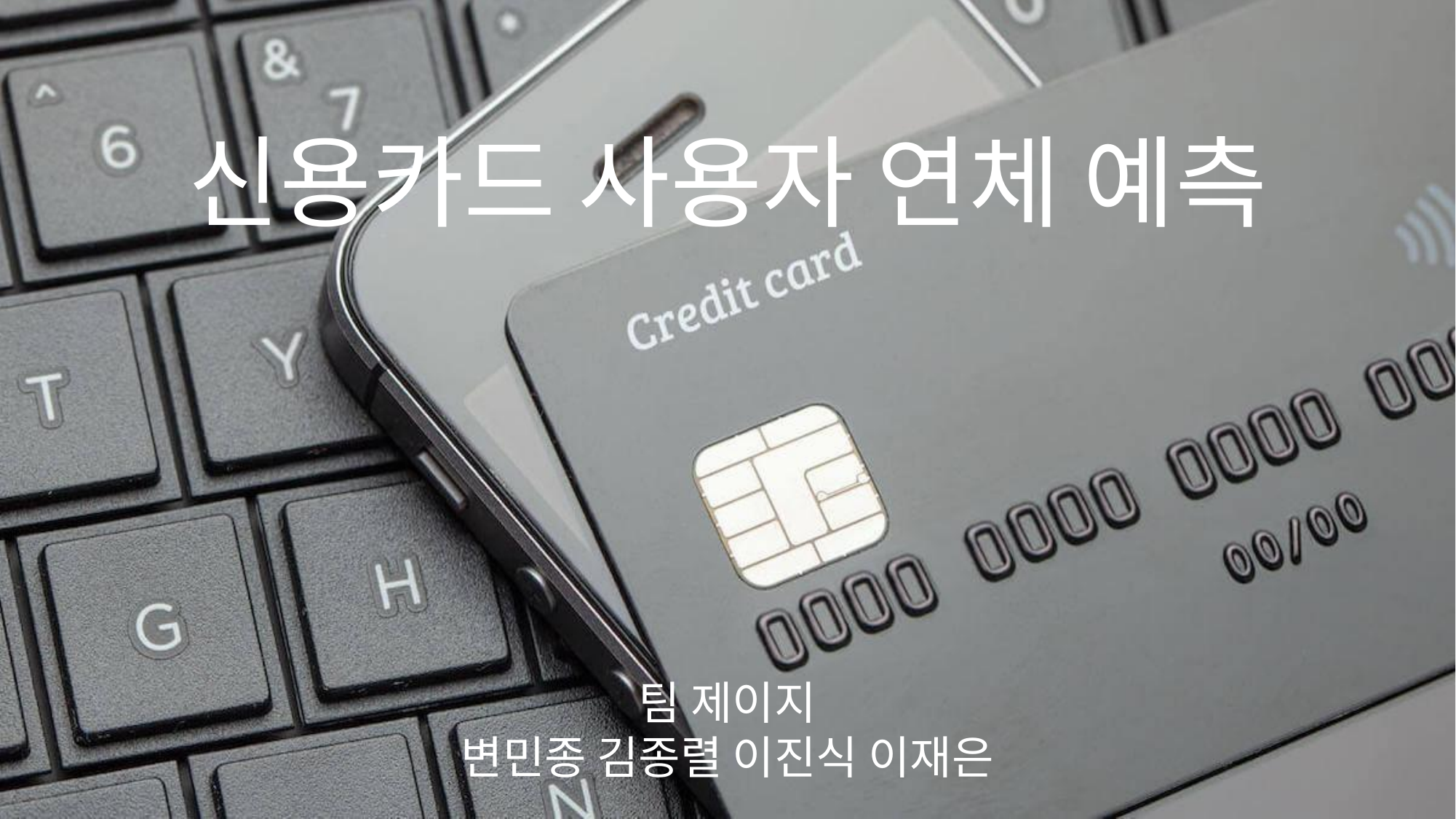

신용카드 사용자 연체 예측
팀 제이지
변민종 김종렬 이진식 이재은